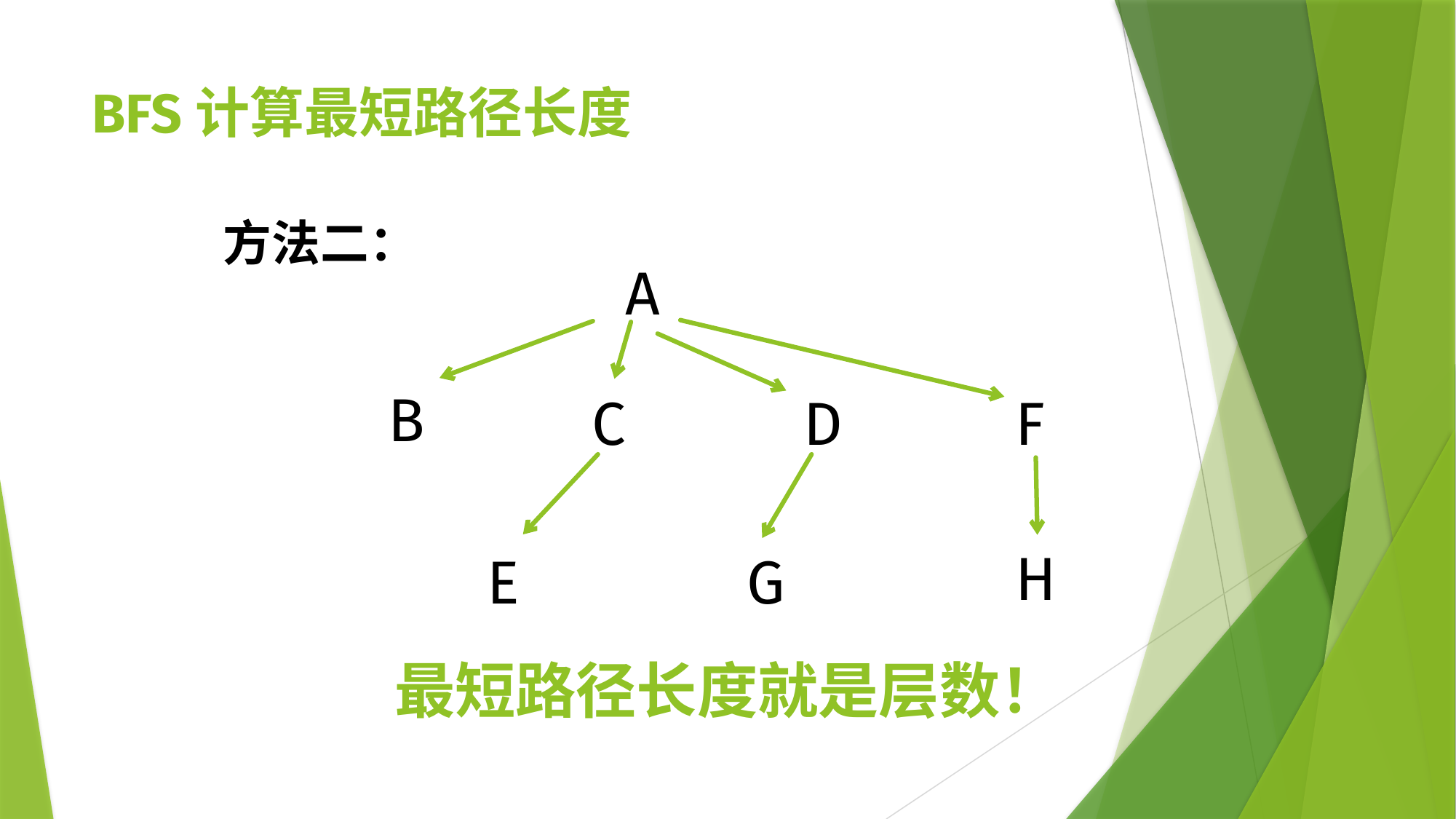

# BFS计算最短路径长度
方法二：
A
B
C
D
F
H
E
G
最短路径长度就是层数！